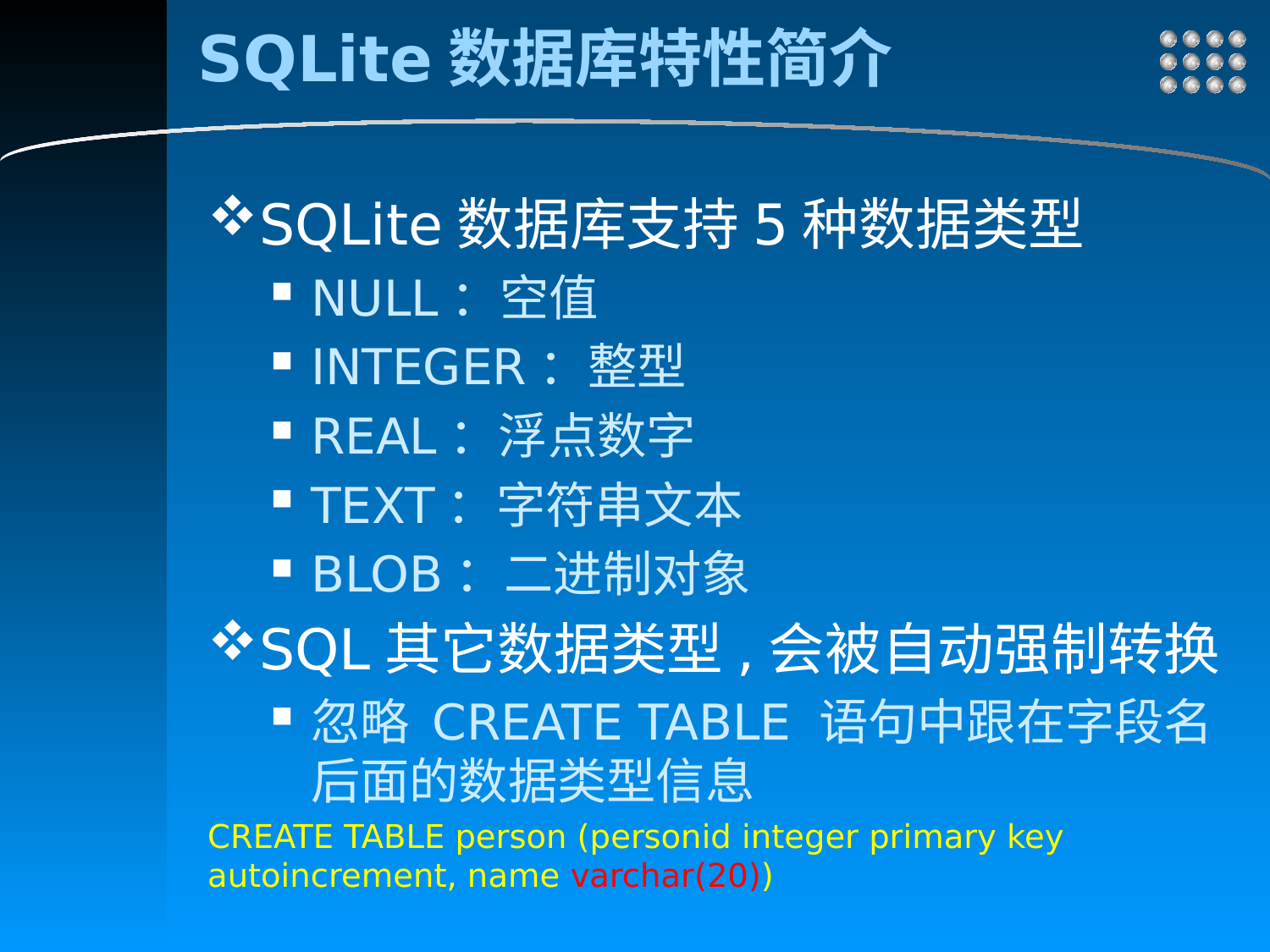

# SQLite数据库特性简介
SQLite数据库支持5种数据类型
NULL：空值
INTEGER：整型
REAL：浮点数字
TEXT：字符串文本
BLOB：二进制对象
SQL其它数据类型,会被自动强制转换
忽略 CREATE TABLE 语句中跟在字段名后面的数据类型信息
CREATE TABLE person (personid integer primary key autoincrement, name varchar(20))